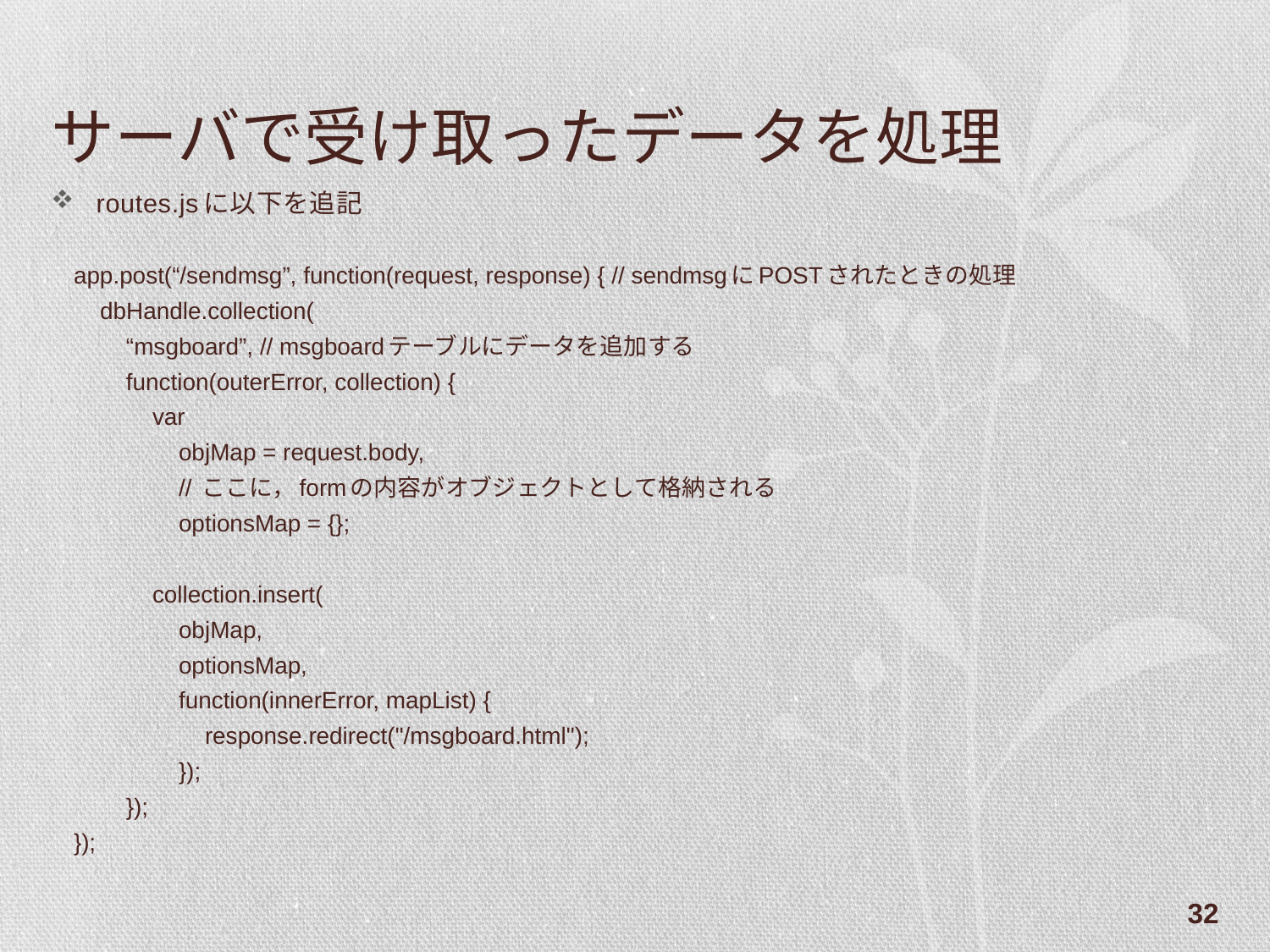

# サーバで受け取ったデータを処理
routes.jsに以下を追記

app.post(“/sendmsg”, function(request, response) { // sendmsgにPOSTされたときの処理
    dbHandle.collection(
        “msgboard”, // msgboardテーブルにデータを追加する
        function(outerError, collection) {
            var
                objMap = request.body,
                // ここに，formの内容がオブジェクトとして格納される
                optionsMap = {};

            collection.insert(
                objMap,
                optionsMap,
                function(innerError, mapList) {
                    response.redirect("/msgboard.html");
                });
        });
});

32